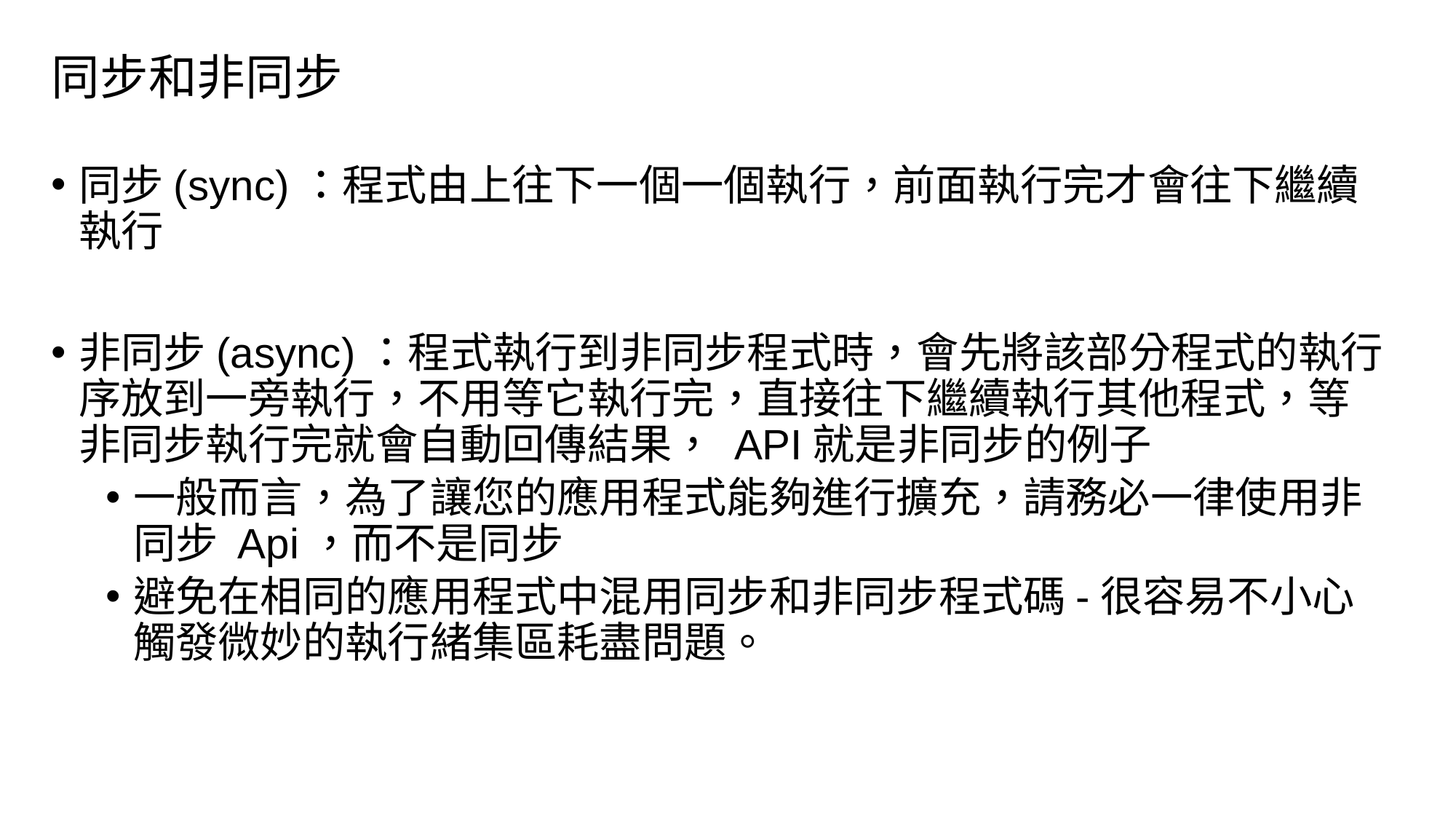

# 同步和非同步

同步(sync)：程式由上往下一個一個執行，前面執行完才會往下繼續執行

非同步(async)：程式執行到非同步程式時，會先將該部分程式的執行序放到一旁執行，不用等它執行完，直接往下繼續執行其他程式，等非同步執行完就會自動回傳結果， API就是非同步的例子
一般而言，為了讓您的應用程式能夠進行擴充，請務必一律使用非同步 Api，而不是同步
避免在相同的應用程式中混用同步和非同步程式碼-很容易不小心觸發微妙的執行緒集區耗盡問題。